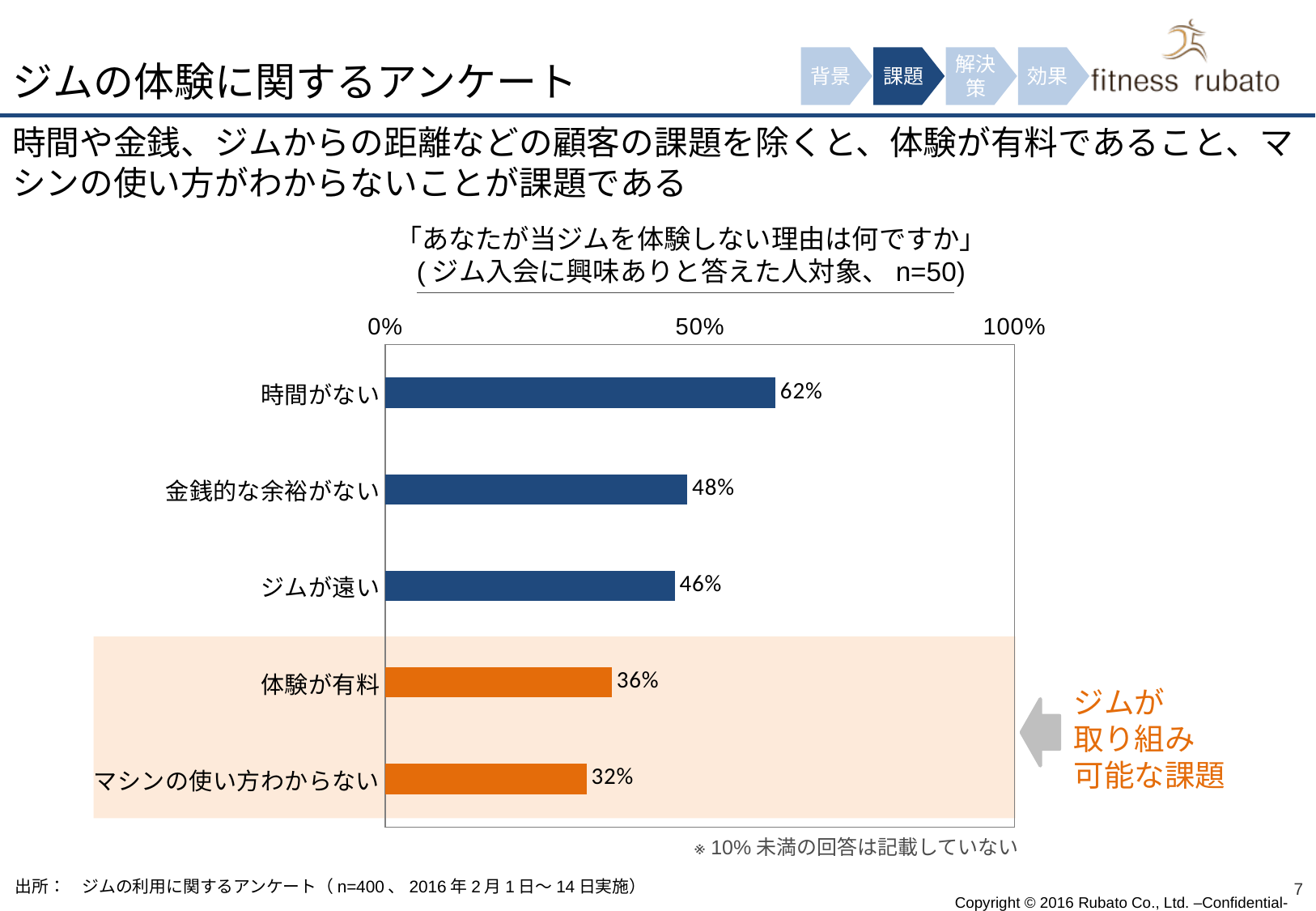

# ジムの体験に関するアンケート
背景
課題
解決策
効果
時間や金銭、ジムからの距離などの顧客の課題を除くと、体験が有料であること、マシンの使い方がわからないことが課題である
「あなたが当ジムを体験しない理由は何ですか」
(ジム入会に興味ありと答えた人対象、n=50)

### Chart

| Category | 系列 1 |
|---|---|
| 時間がない | 0.62 |
| 金銭的な余裕がない | 0.48 |
| ジムが遠い | 0.46 |
| 体験が有料 | 0.36 |
| マシンの使い方わからない | 0.32 |
ジムが
取り組み
可能な課題

※10%未満の回答は記載していない
出所：　ジムの利用に関するアンケート（n=400、2016年2月1日～14日実施）
7